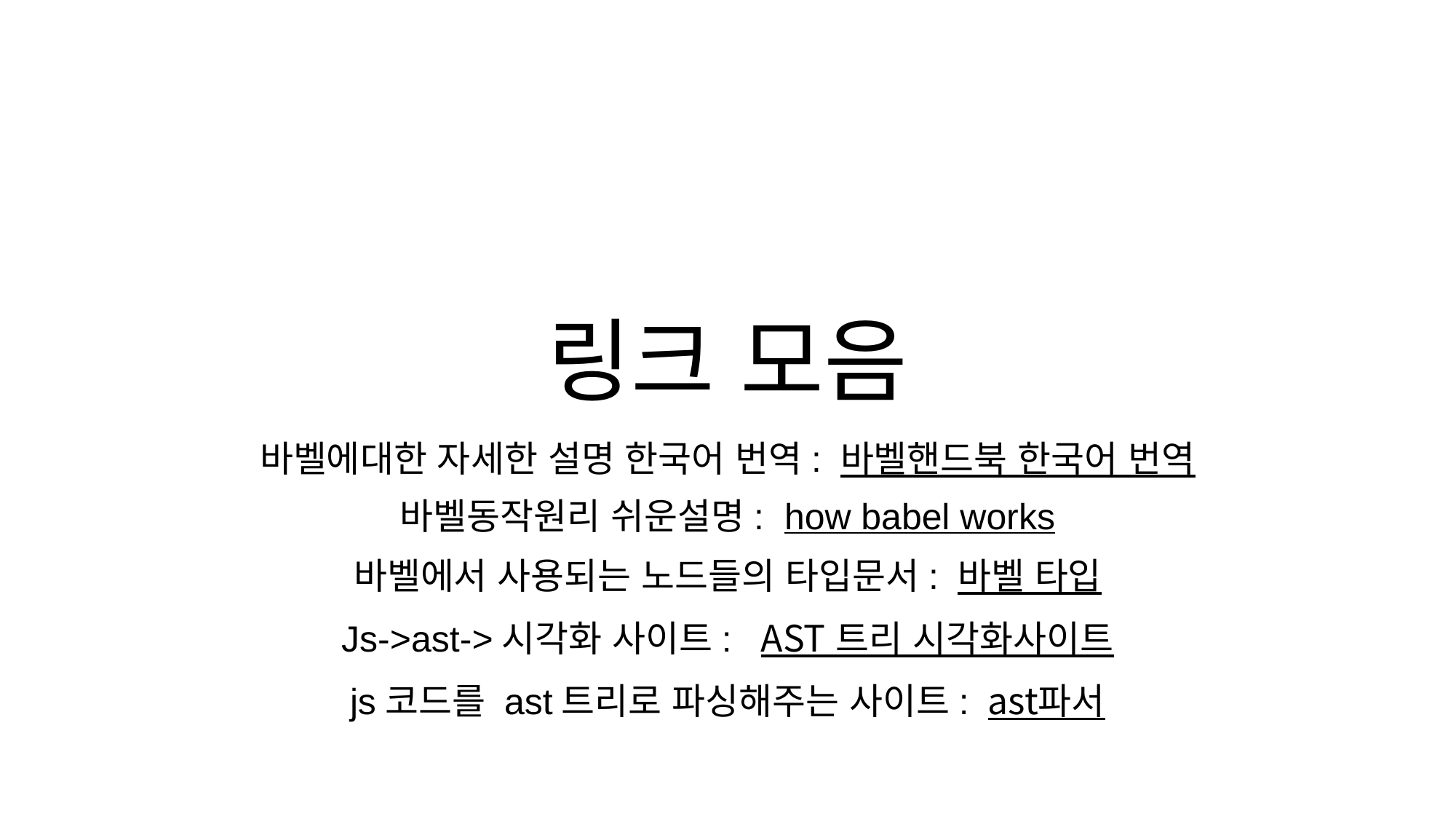

# 링크 모음
바벨에대한 자세한 설명 한국어 번역: 바벨핸드북 한국어 번역
바벨동작원리 쉬운설명:  how babel works
바벨에서 사용되는 노드들의 타입문서: 바벨 타입
Js->ast->시각화 사이트:  AST 트리 시각화사이트
js코드를 ast트리로 파싱해주는 사이트: ast파서